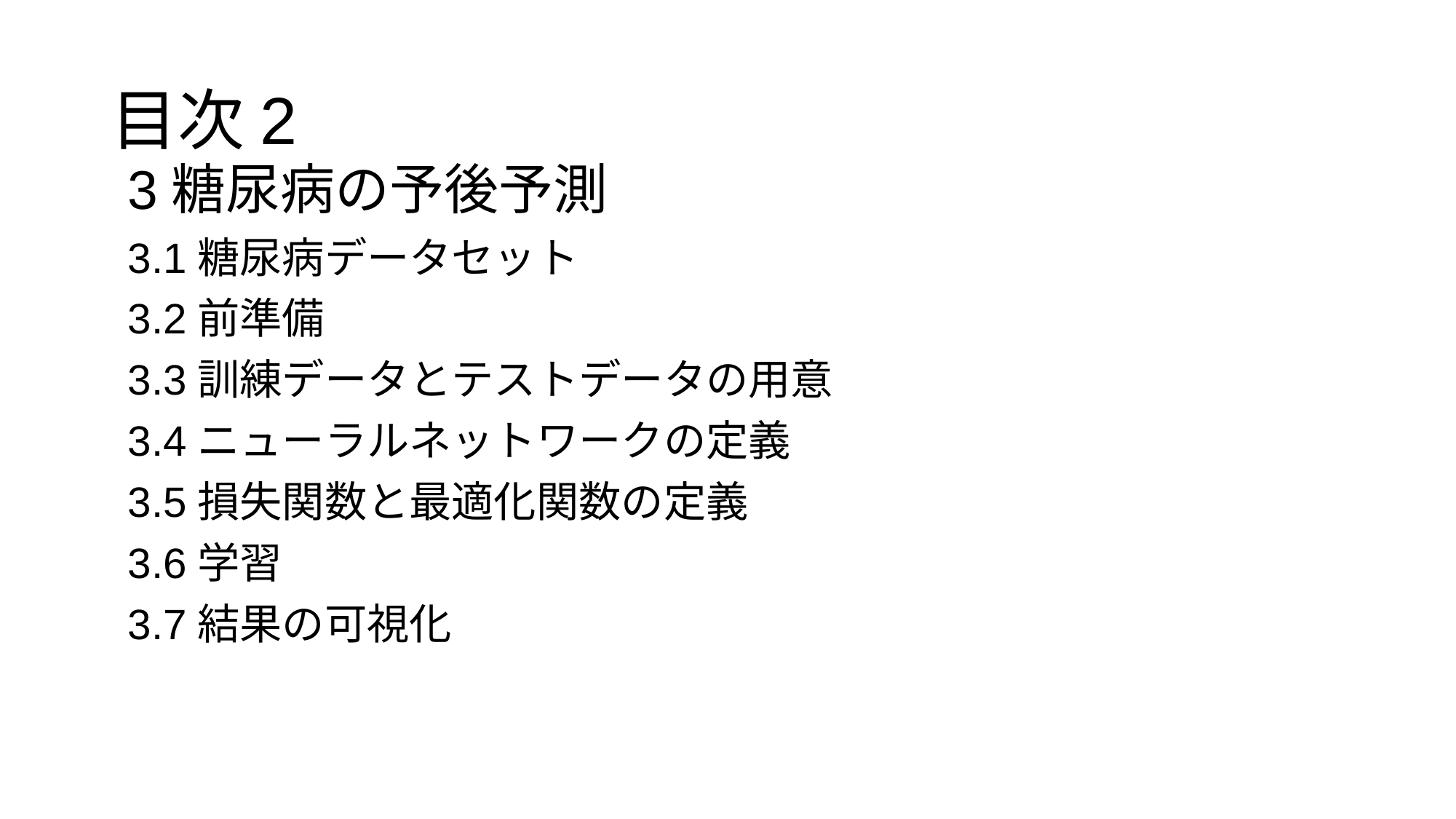

# 目次2
3糖尿病の予後予測
3.1糖尿病データセット
3.2前準備
3.3訓練データとテストデータの用意
3.4ニューラルネットワークの定義
3.5損失関数と最適化関数の定義
3.6学習
3.7結果の可視化